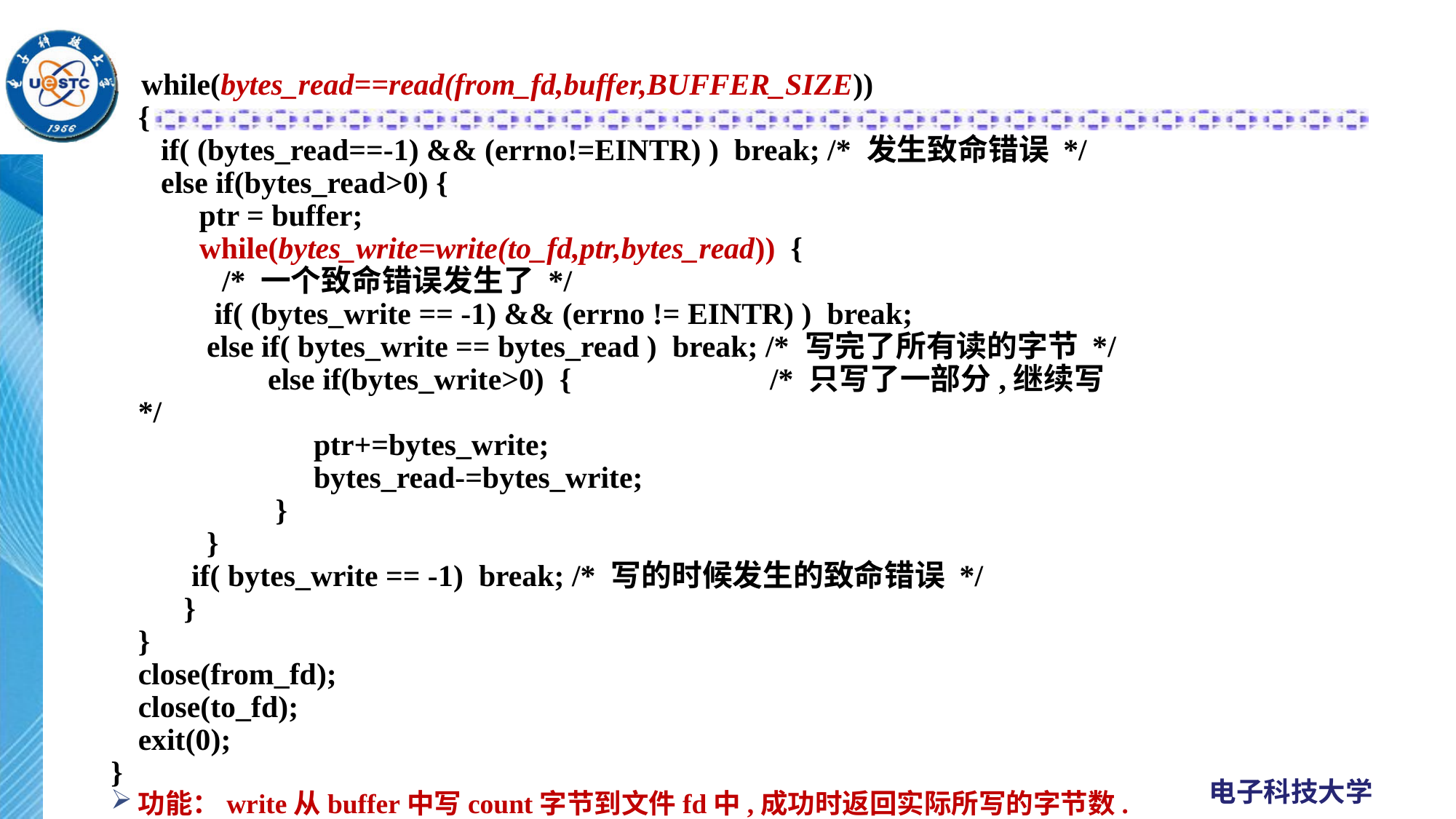

while(bytes_read==read(from_fd,buffer,BUFFER_SIZE)) 
{ 
   if( (bytes_read==-1) && (errno!=EINTR) )  break; /* 发生致命错误 */ 
   else if(bytes_read>0) { 
        ptr = buffer; 
        while(bytes_write=write(to_fd,ptr,bytes_read))  { 
           /* 一个致命错误发生了 */ 
          if( (bytes_write == -1) && (errno != EINTR) )  break; 
         else if( bytes_write == bytes_read )  break; /* 写完了所有读的字节 */ 
                 else if(bytes_write>0)  {                          /* 只写了一部分,继续写 */ 
                       ptr+=bytes_write; 
                       bytes_read-=bytes_write; 
                  } 
         } 
       if( bytes_write == -1)  break; /* 写的时候发生的致命错误 */ 
      } 
} 
close(from_fd); 
close(to_fd); 
exit(0);
}
功能：write从buffer中写count字节到文件fd中,成功时返回实际所写的字节数.